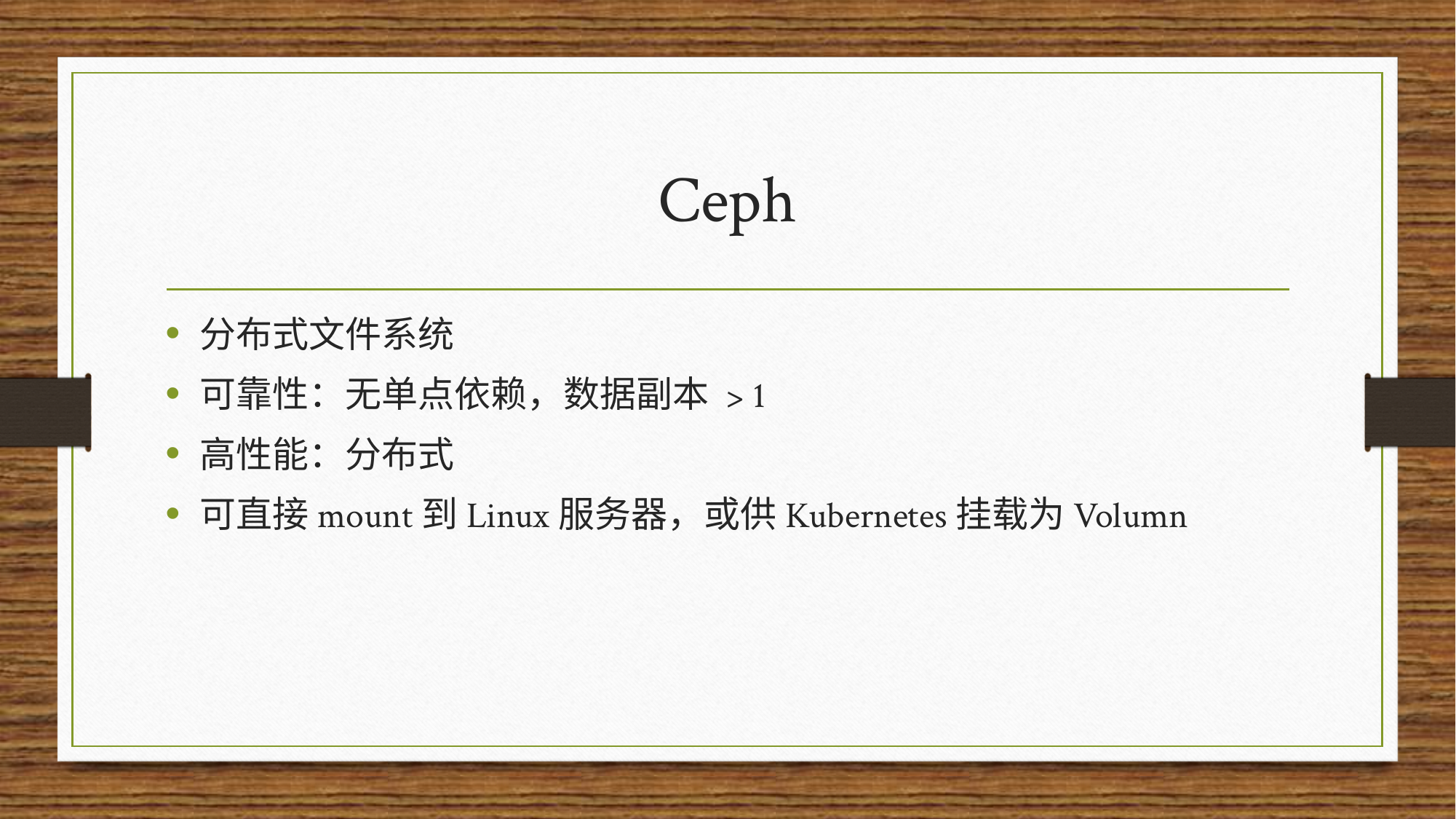

# Ceph
分布式文件系统
可靠性：无单点依赖，数据副本 > 1
高性能：分布式
可直接mount到Linux服务器，或供Kubernetes挂载为Volumn